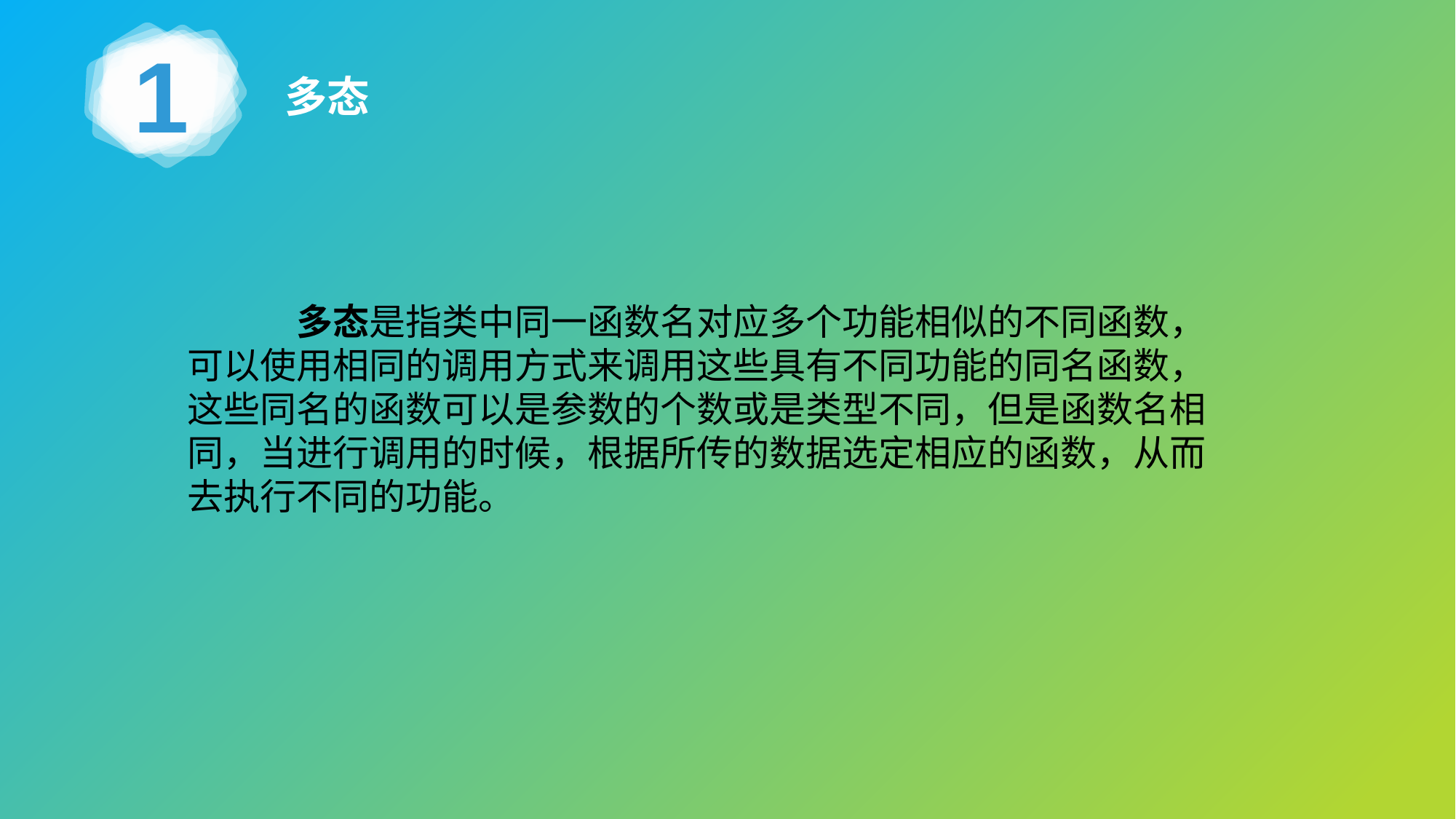

1

多态
	多态是指类中同一函数名对应多个功能相似的不同函数，可以使用相同的调用方式来调用这些具有不同功能的同名函数，这些同名的函数可以是参数的个数或是类型不同，但是函数名相同，当进行调用的时候，根据所传的数据选定相应的函数，从而去执行不同的功能。